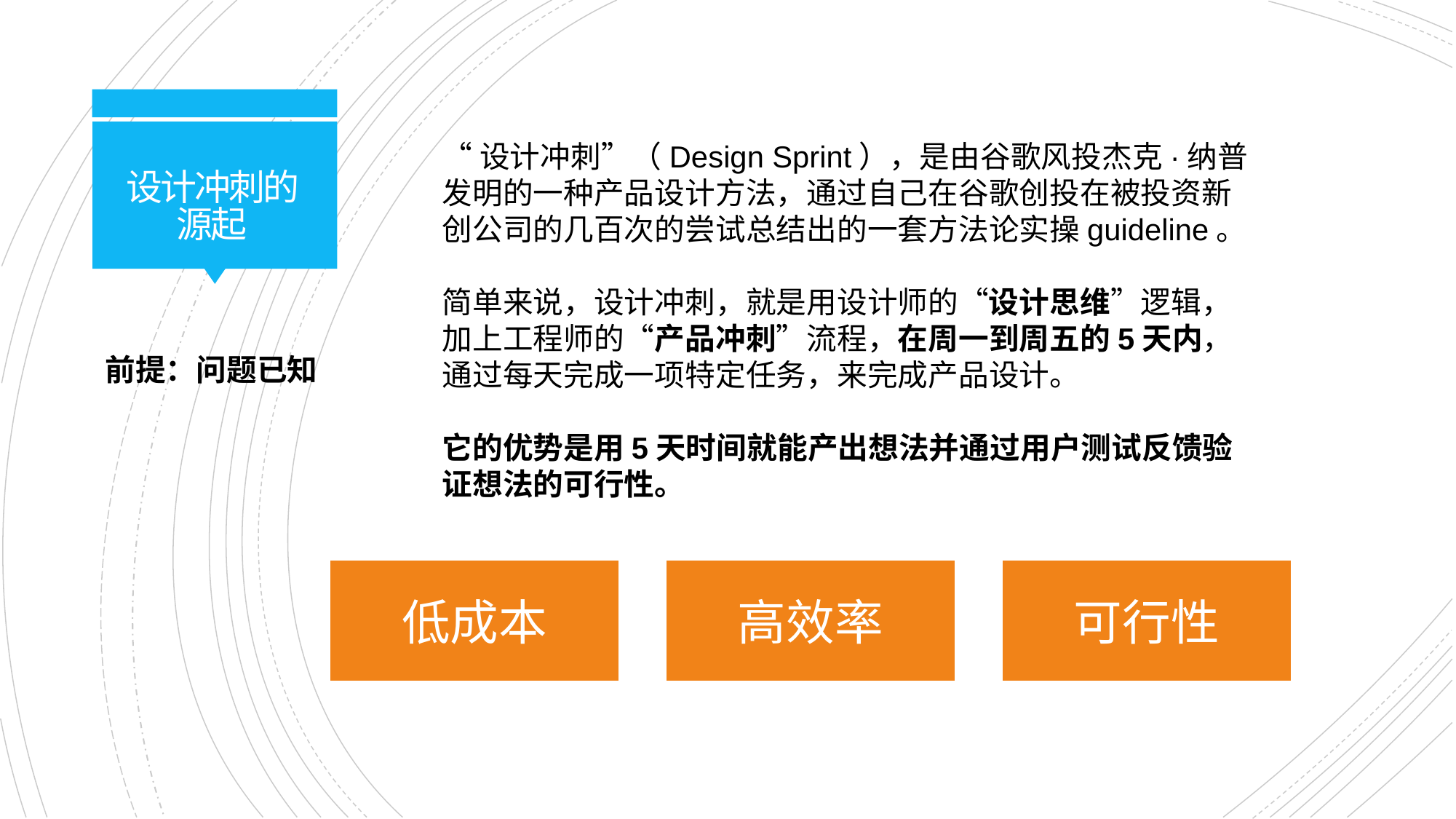

“设计冲刺”（Design Sprint），是由谷歌风投杰克·纳普发明的一种产品设计方法，通过自己在谷歌创投在被投资新创公司的几百次的尝试总结出的一套方法论实操guideline。

简单来说，设计冲刺，就是用设计师的“设计思维”逻辑，加上工程师的“产品冲刺”流程，在周一到周五的5天内，通过每天完成一项特定任务，来完成产品设计。

它的优势是用5天时间就能产出想法并通过用户测试反馈验证想法的可行性。
# 设计冲刺的源起
前提：问题已知
低成本
高效率
可行性